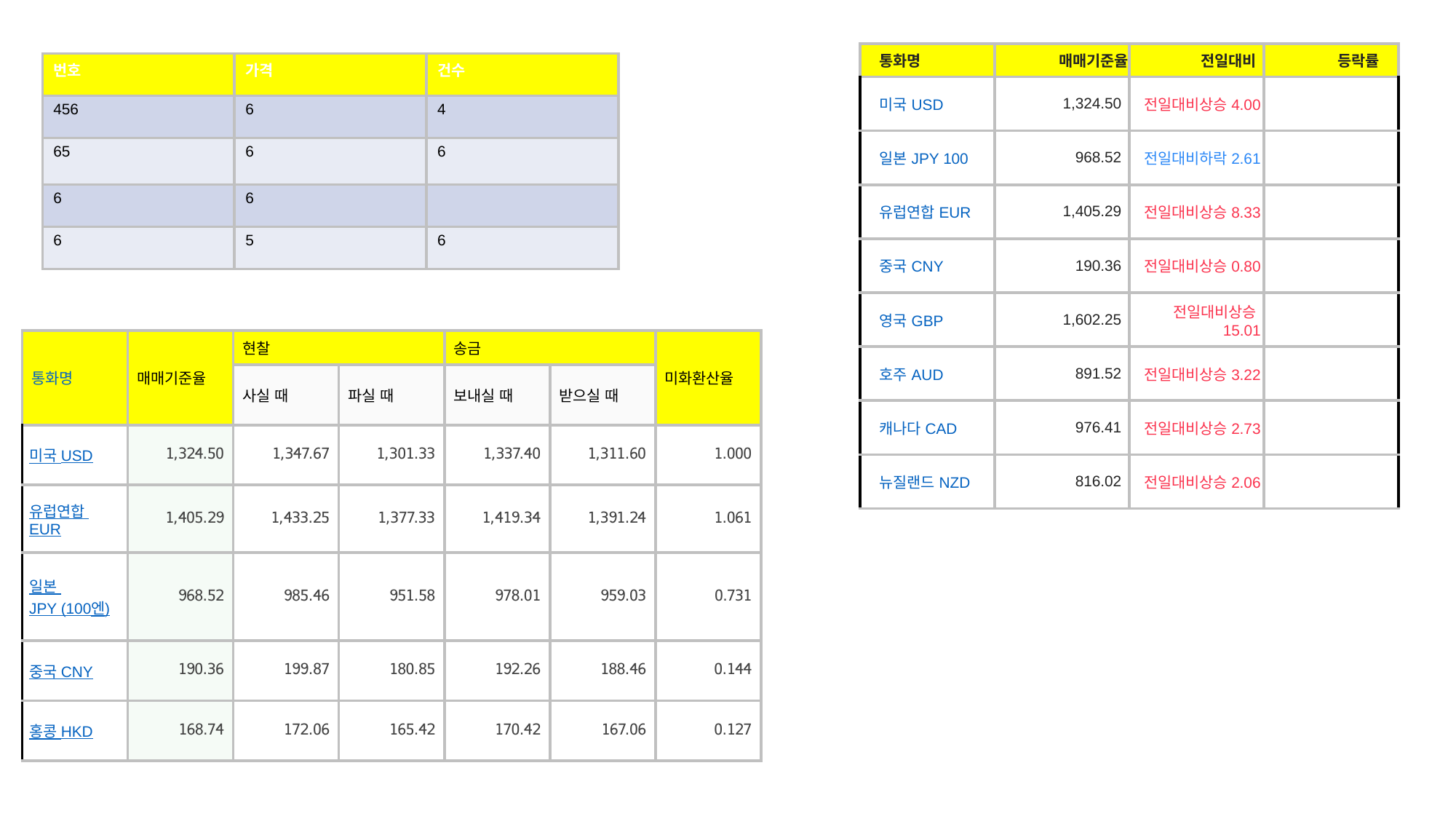

| 통화명 | 매매기준율 | 전일대비 | 등락률 |
| --- | --- | --- | --- |
| 미국 USD | 1,324.50 | 전일대비상승4.00 | +0.30% |
| 일본 JPY 100 | 968.52 | 전일대비하락2.61 | -0.27% |
| 유럽연합 EUR | 1,405.29 | 전일대비상승8.33 | +0.60% |
| 중국 CNY | 190.36 | 전일대비상승0.80 | +0.42% |
| 영국 GBP | 1,602.25 | 전일대비상승15.01 | +0.95% |
| 호주 AUD | 891.52 | 전일대비상승3.22 | +0.36% |
| 캐나다 CAD | 976.41 | 전일대비상승2.73 | +0.28% |
| 뉴질랜드 NZD | 816.02 | 전일대비상승2.06 | +0.25% |
| 번호 | 가격 | 건수 |
| --- | --- | --- |
| 456 | 6 | 4 |
| 65 | 6 | 6 |
| 6 | 6 |  |
| 6 | 5 | 6 |
| 통화명 | 매매기준율 | 현찰 |  | 송금 |  | 미화환산율 |
| --- | --- | --- | --- | --- | --- | --- |
|  |  | 사실 때 | 파실 때 | 보내실 때 | 받으실 때 |  |
| 미국 USD | 1,324.50 | 1,347.67 | 1,301.33 | 1,337.40 | 1,311.60 | 1.000 |
| 유럽연합 EUR | 1,405.29 | 1,433.25 | 1,377.33 | 1,419.34 | 1,391.24 | 1.061 |
| 일본 JPY (100엔) | 968.52 | 985.46 | 951.58 | 978.01 | 959.03 | 0.731 |
| 중국 CNY | 190.36 | 199.87 | 180.85 | 192.26 | 188.46 | 0.144 |
| 홍콩 HKD | 168.74 | 172.06 | 165.42 | 170.42 | 167.06 | 0.127 |